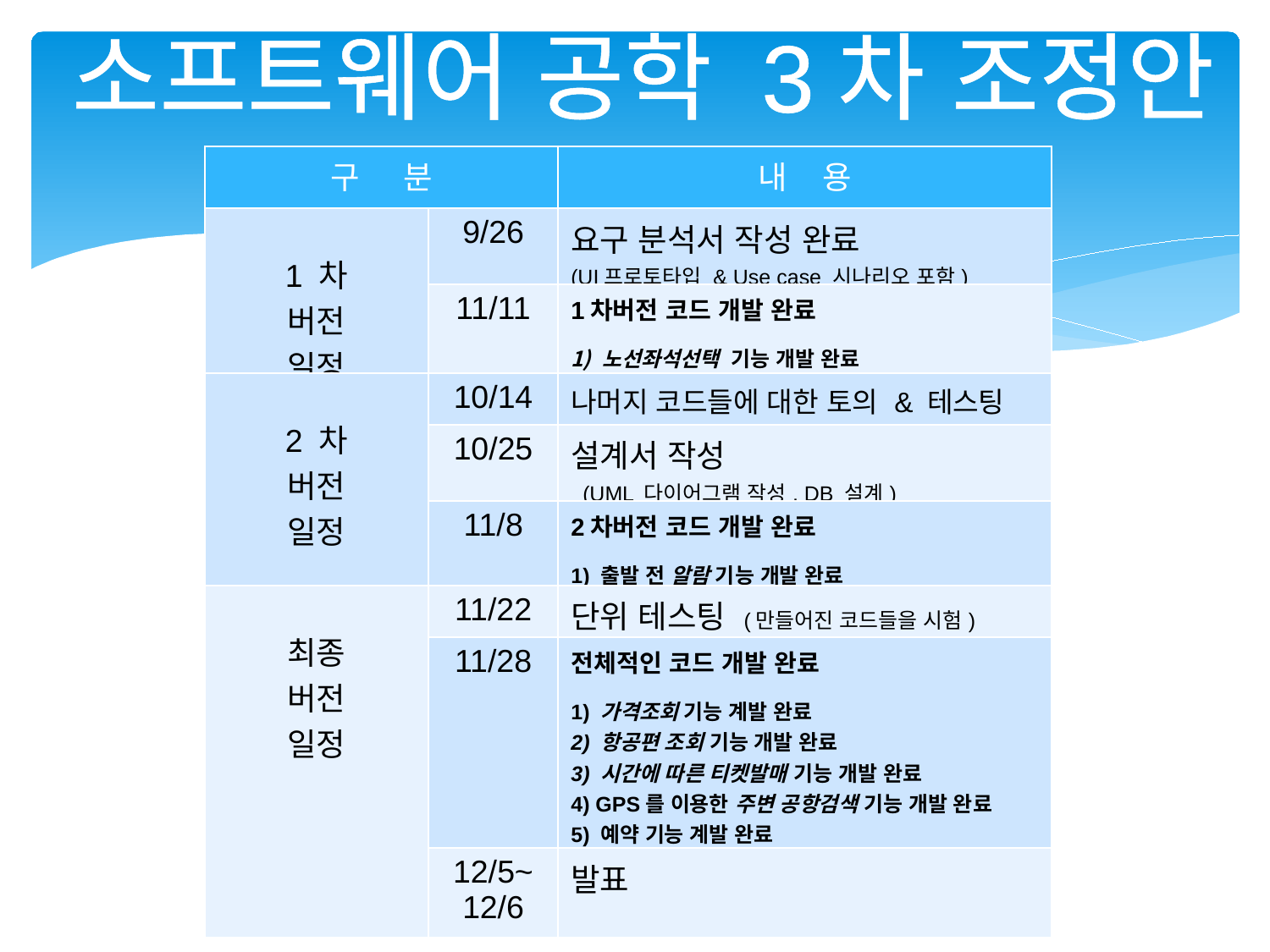

소프트웨어 공학 3차 조정안
| 구 분 |  | 내 용 |
| --- | --- | --- |
| 1 차 버전 일정 | 9/26 | 요구 분석서 작성 완료 (UI프로토타입 & Use case 시나리오 포함) |
|  | 11/11 | 1차버전 코드 개발 완료 노선좌석선택 기능 개발 완료 |
| 2 차 버전 일정 | 10/14 | 나머지 코드들에 대한 토의 & 테스팅 |
|  | 10/25 | 설계서 작성 (UML 다이어그램 작성, DB 설계) |
|  | 11/8 | 2차버전 코드 개발 완료 1) 출발 전 알람 기능 개발 완료 |
| 최종 버전 일정 | 11/22 | 단위 테스팅 (만들어진 코드들을 시험) |
|  | 11/28 | 전체적인 코드 개발 완료 1) 가격조회 기능 계발 완료 2) 항공편 조회 기능 개발 완료 3) 시간에 따른 티켓발매 기능 개발 완료 4) GPS를 이용한 주변 공항검색 기능 개발 완료 5) 예약 기능 계발 완료 6) 가격비교 기능 계발 완료 |
|  | 12/5~ 12/6 | 발표 |